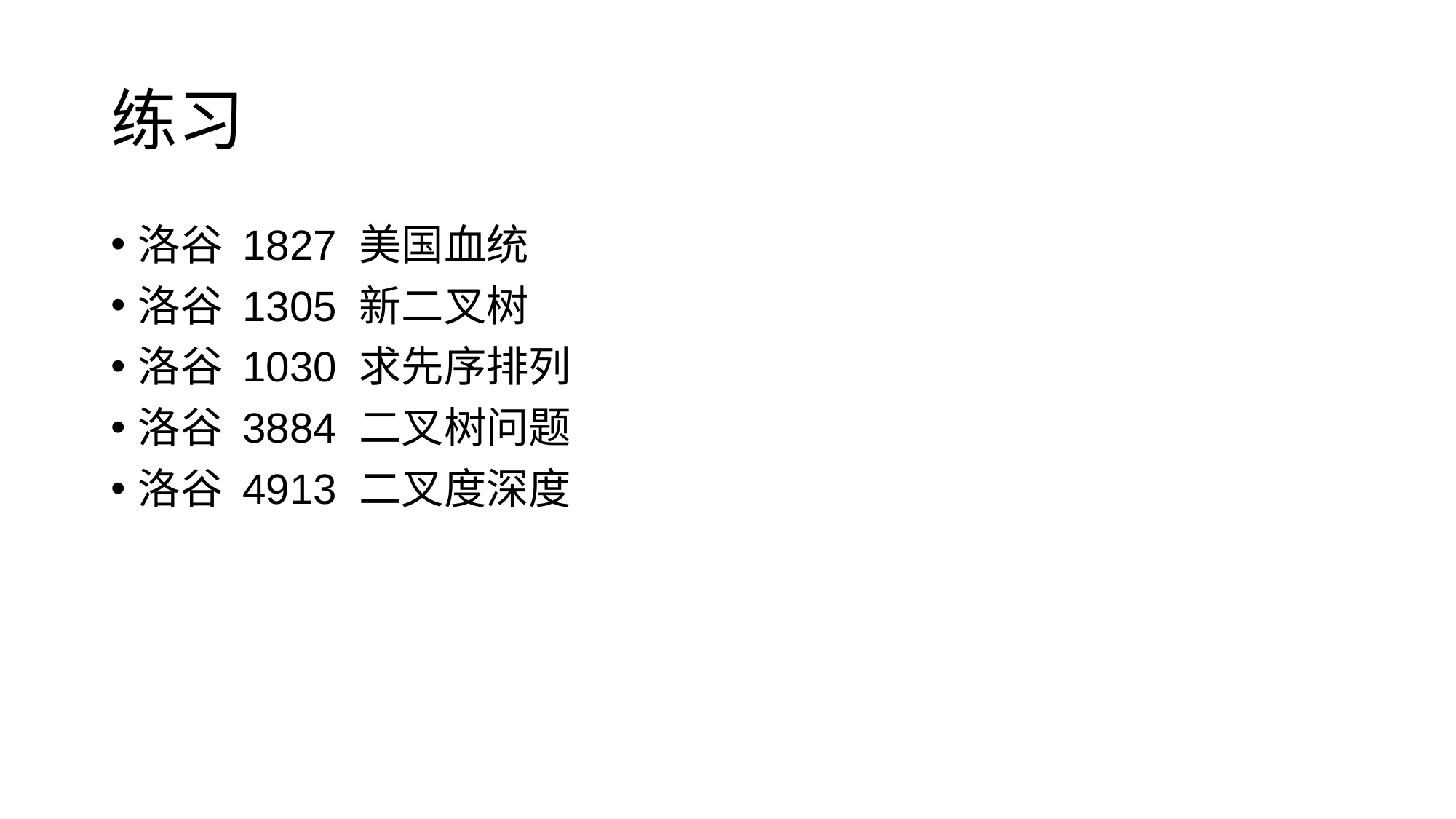

# 练习
洛谷 1827 美国血统
洛谷 1305 新二叉树
洛谷 1030 求先序排列
洛谷 3884 二叉树问题
洛谷 4913 二叉度深度